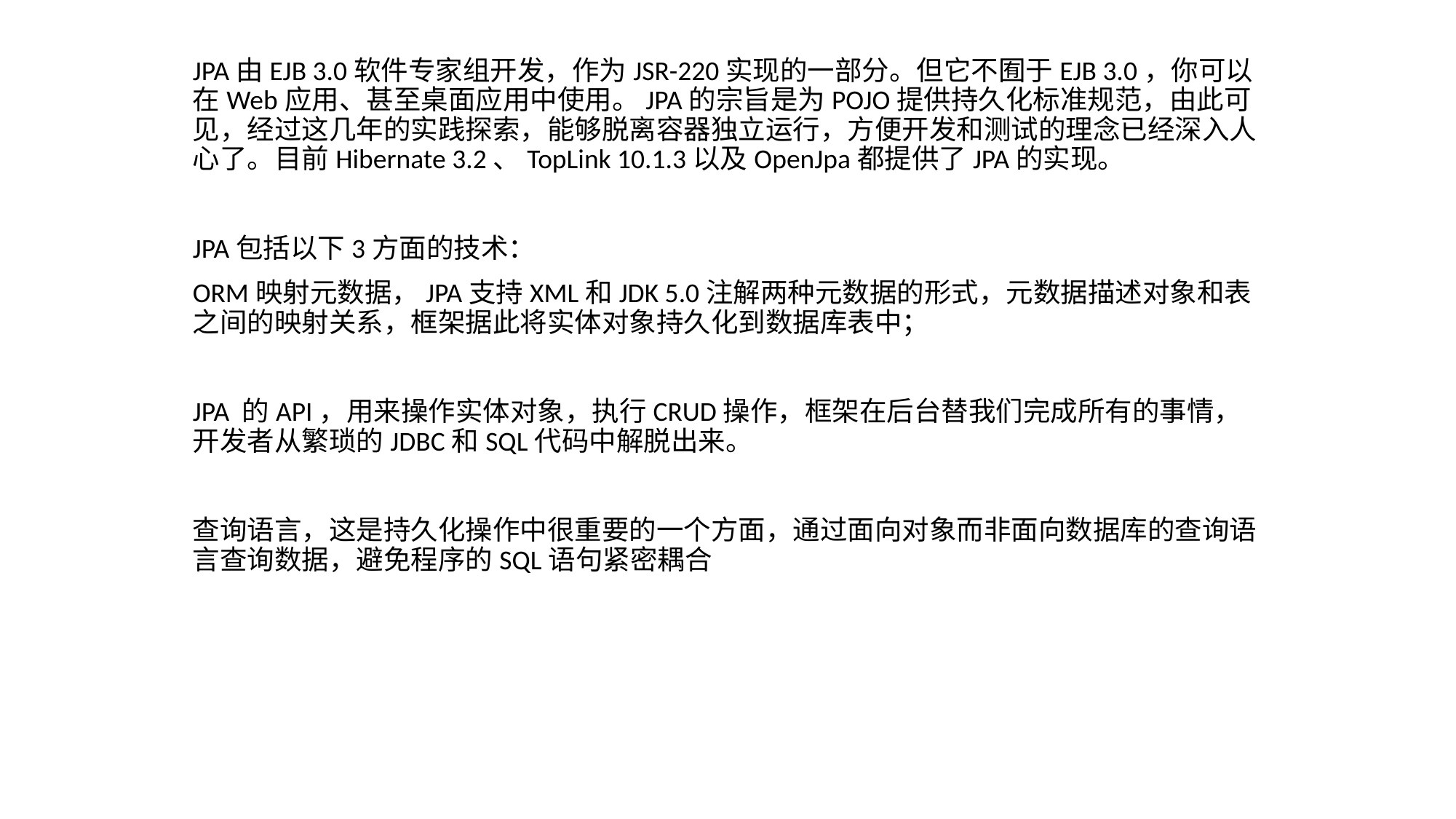

JPA由EJB 3.0软件专家组开发，作为JSR-220实现的一部分。但它不囿于EJB 3.0，你可以在Web应用、甚至桌面应用中使用。JPA的宗旨是为POJO提供持久化标准规范，由此可见，经过这几年的实践探索，能够脱离容器独立运行，方便开发和测试的理念已经深入人心了。目前Hibernate 3.2、TopLink 10.1.3以及OpenJpa都提供了JPA的实现。

JPA包括以下3方面的技术：
ORM映射元数据，JPA支持XML和JDK 5.0注解两种元数据的形式，元数据描述对象和表之间的映射关系，框架据此将实体对象持久化到数据库表中；

JPA 的API，用来操作实体对象，执行CRUD操作，框架在后台替我们完成所有的事情，开发者从繁琐的JDBC和SQL代码中解脱出来。

查询语言，这是持久化操作中很重要的一个方面，通过面向对象而非面向数据库的查询语言查询数据，避免程序的SQL语句紧密耦合